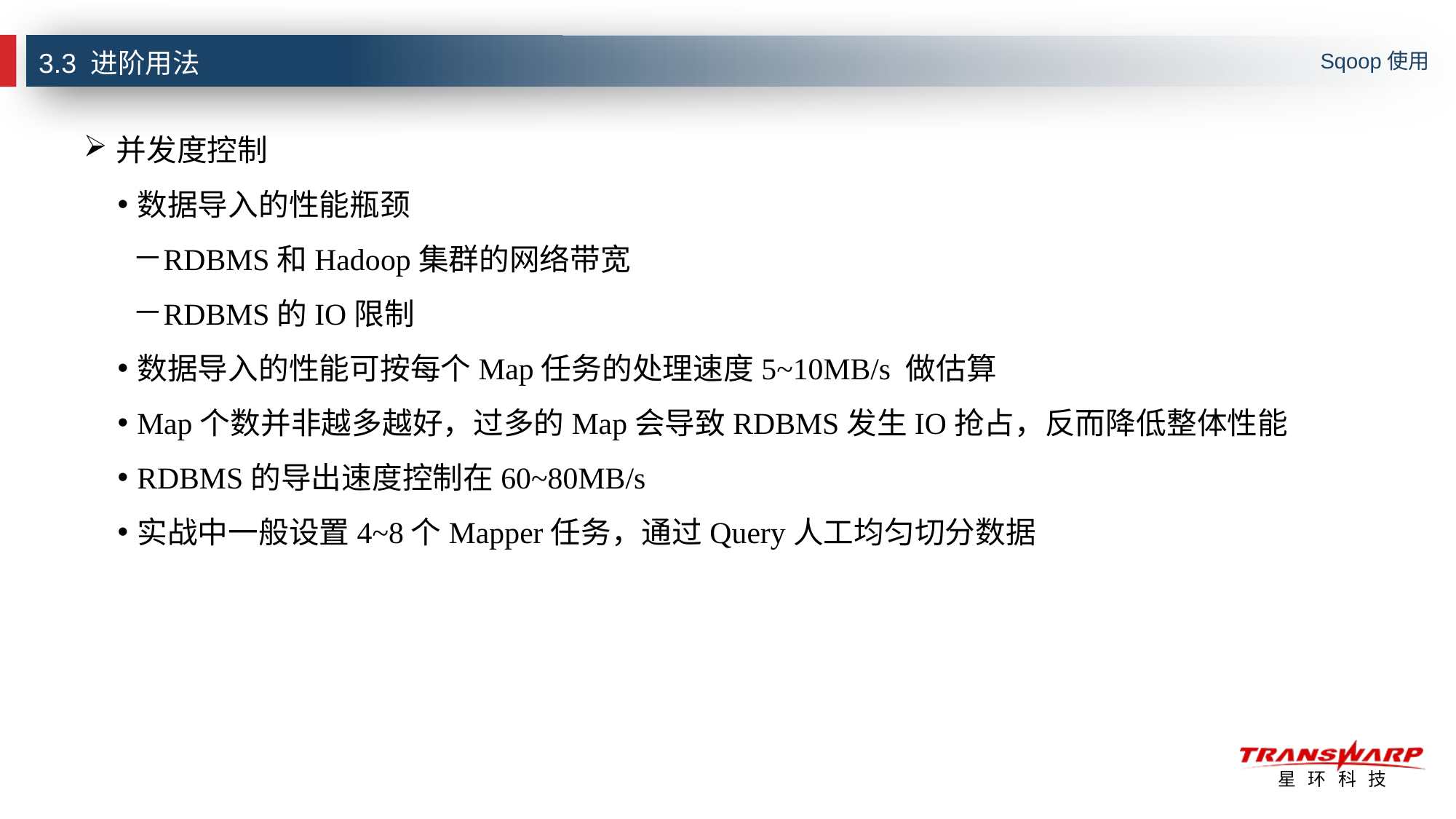

Sqoop使用
# 3.3 进阶用法
并发度控制
数据导入的性能瓶颈
RDBMS和Hadoop集群的网络带宽
RDBMS的IO限制
数据导入的性能可按每个Map任务的处理速度5~10MB/s 做估算
Map个数并非越多越好，过多的Map会导致RDBMS发生IO抢占，反而降低整体性能
RDBMS的导出速度控制在60~80MB/s
实战中一般设置4~8个Mapper任务，通过Query人工均匀切分数据